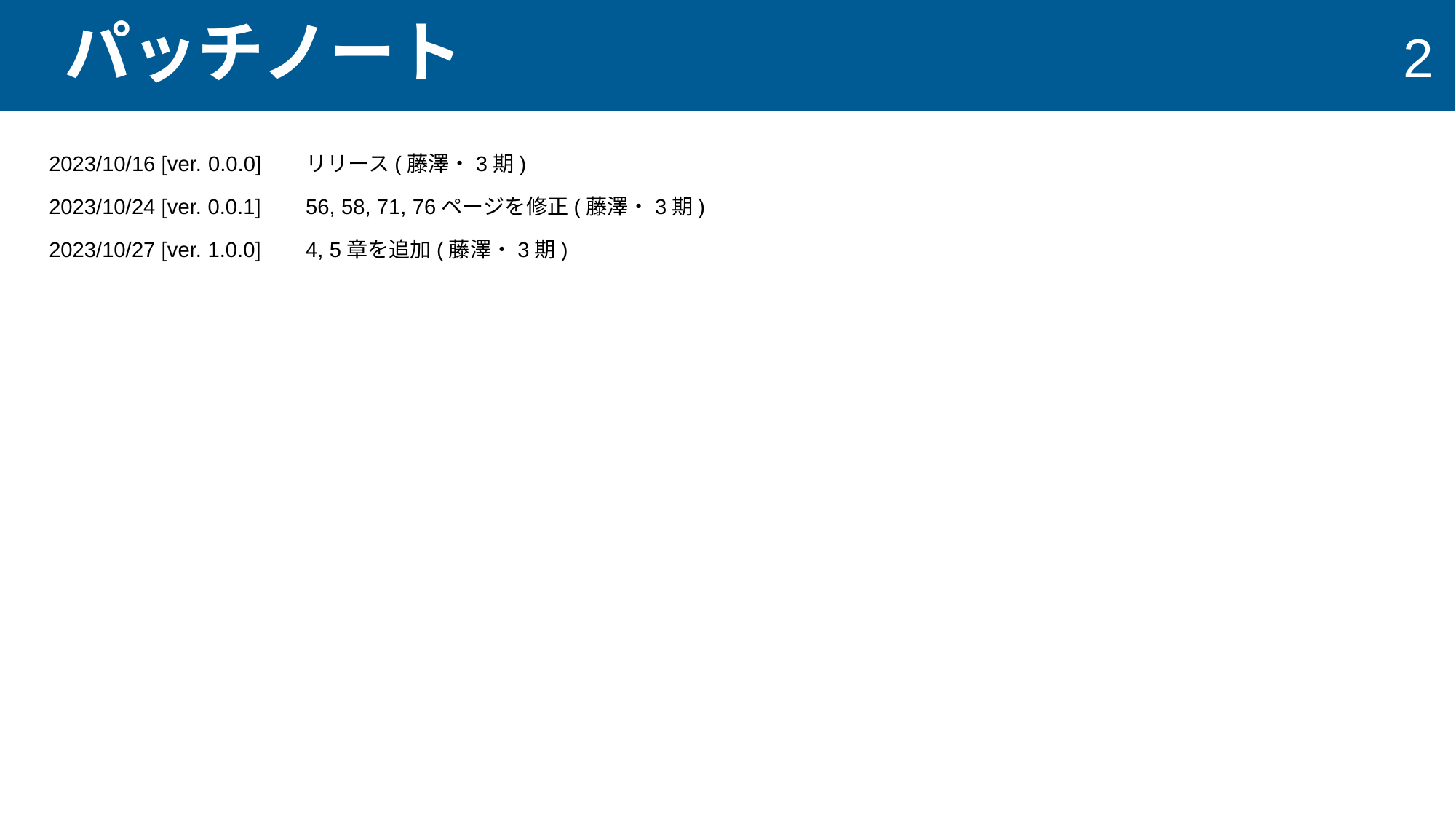

# パッチノート
2
2023/10/16 [ver. 0.0.0] 	リリース(藤澤・3期)
2023/10/24 [ver. 0.0.1] 	56, 58, 71, 76ページを修正(藤澤・3期)
2023/10/27 [ver. 1.0.0]	4, 5章を追加(藤澤・3期)